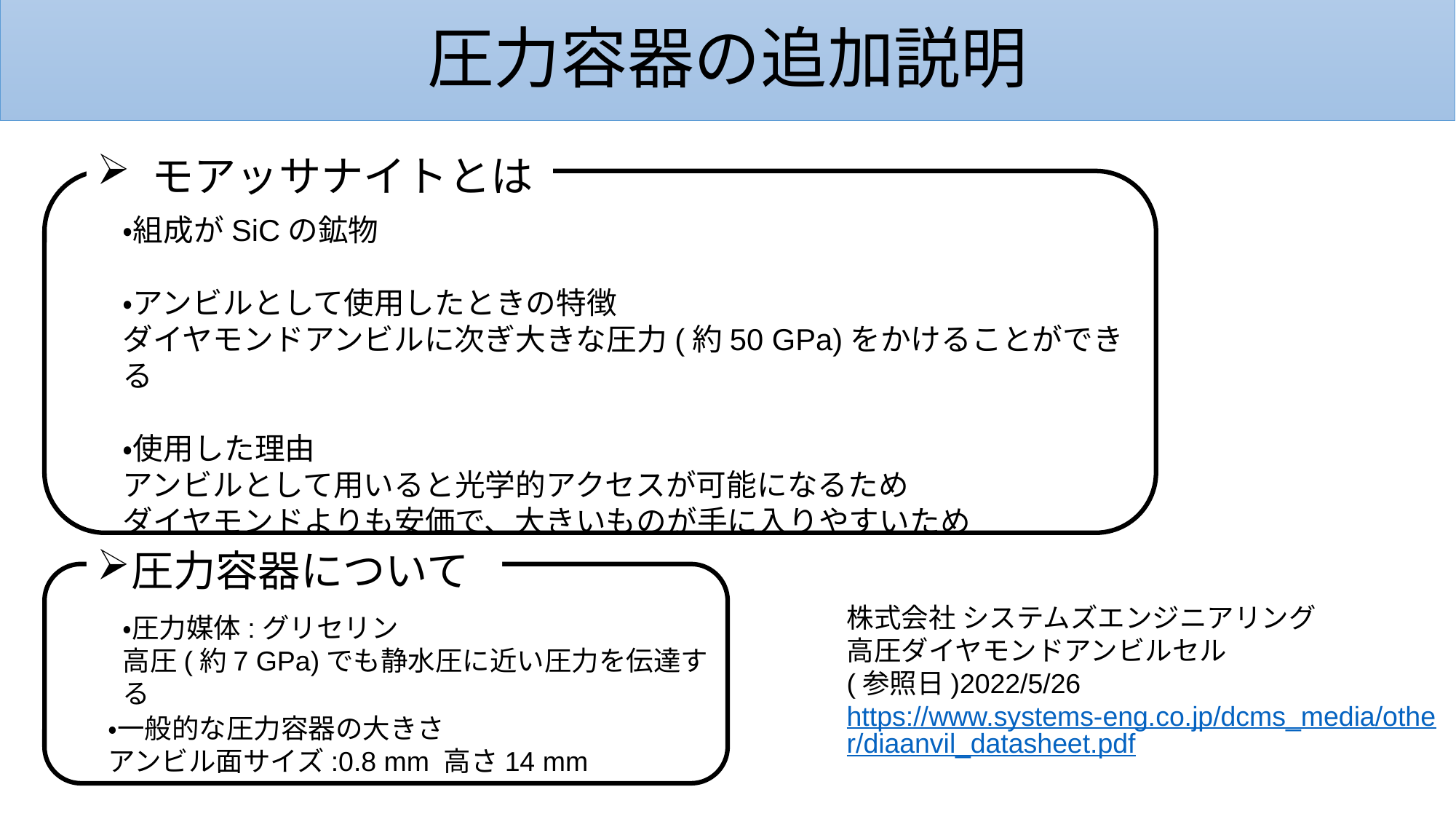

圧力容器の追加説明
16
モアッサナイトとは

・組成がSiCの鉱物

・アンビルとして使用したときの特徴
ダイヤモンドアンビルに次ぎ大きな圧力(約50 GPa)をかけることができる

・使用した理由
アンビルとして用いると光学的アクセスが可能になるため
ダイヤモンドよりも安価で、大きいものが手に入りやすいため
圧力容器について

株式会社 システムズエンジニアリング
高圧ダイヤモンドアンビルセル
(参照日)2022/5/26
https://www.systems-eng.co.jp/dcms_media/other/diaanvil_datasheet.pdf

・圧力媒体:グリセリン
高圧(約7 GPa)でも静水圧に近い圧力を伝達する
・一般的な圧力容器の大きさ
アンビル面サイズ:0.8 mm 高さ14 mm